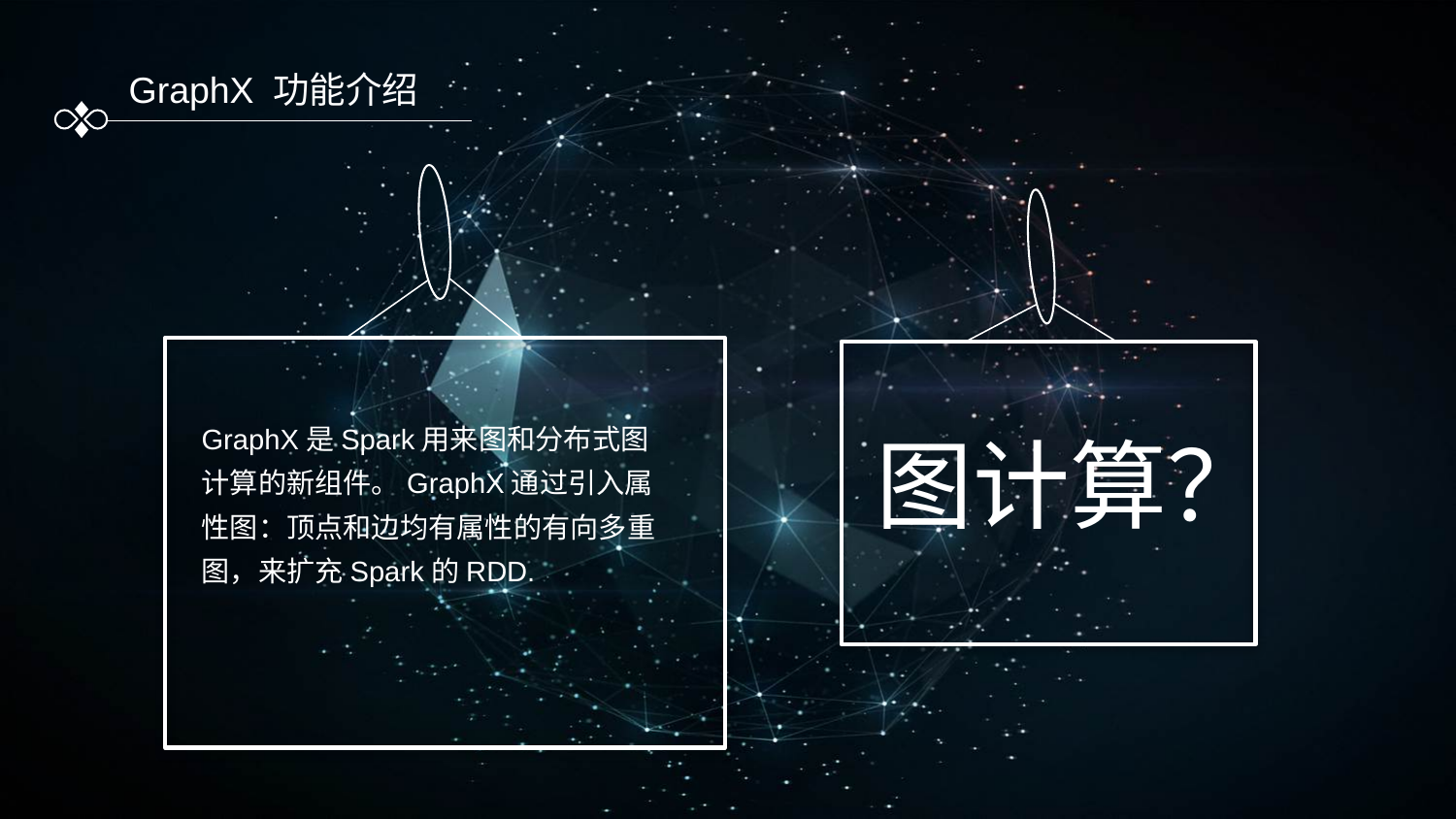

GraphX 功能介绍

图计算？
GraphX是Spark用来图和分布式图计算的新组件。GraphX通过引入属性图：顶点和边均有属性的有向多重图，来扩充Spark的RDD.